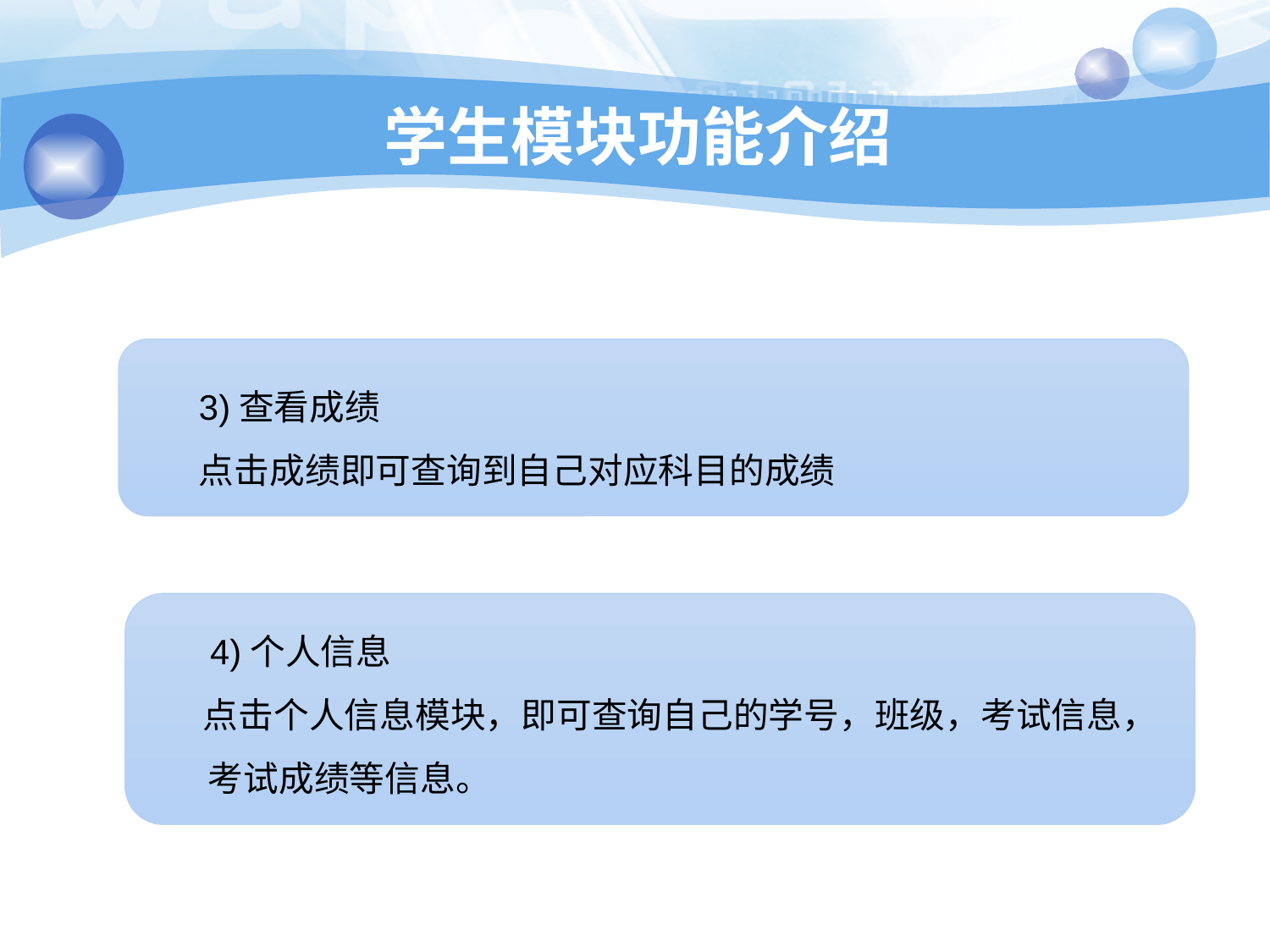

学生模块功能介绍

3)查看成绩
点击成绩即可查询到自己对应科目的成绩

    4)个人信息
   点击个人信息模块，即可查询自己的学号，班级，考试信息，考试成绩等信息。